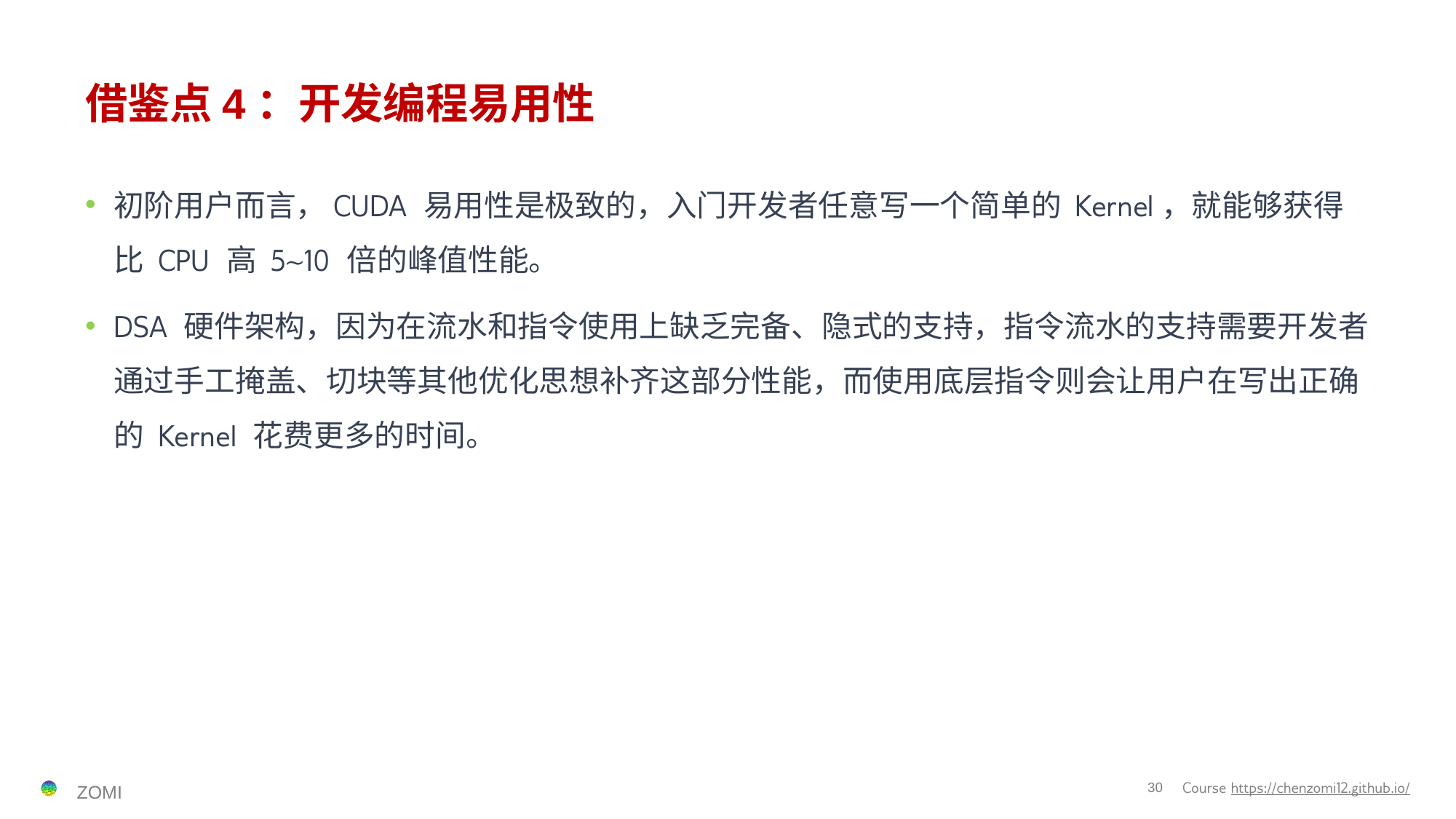

# 借鉴点4：开发编程易用性
初阶用户而言，CUDA 易用性是极致的，入门开发者任意写一个简单的 Kernel，就能够获得比 CPU 高 5~10 倍的峰值性能。
DSA 硬件架构，因为在流水和指令使用上缺乏完备、隐式的支持，指令流水的支持需要开发者通过手工掩盖、切块等其他优化思想补齐这部分性能，而使用底层指令则会让用户在写出正确的 Kernel 花费更多的时间。